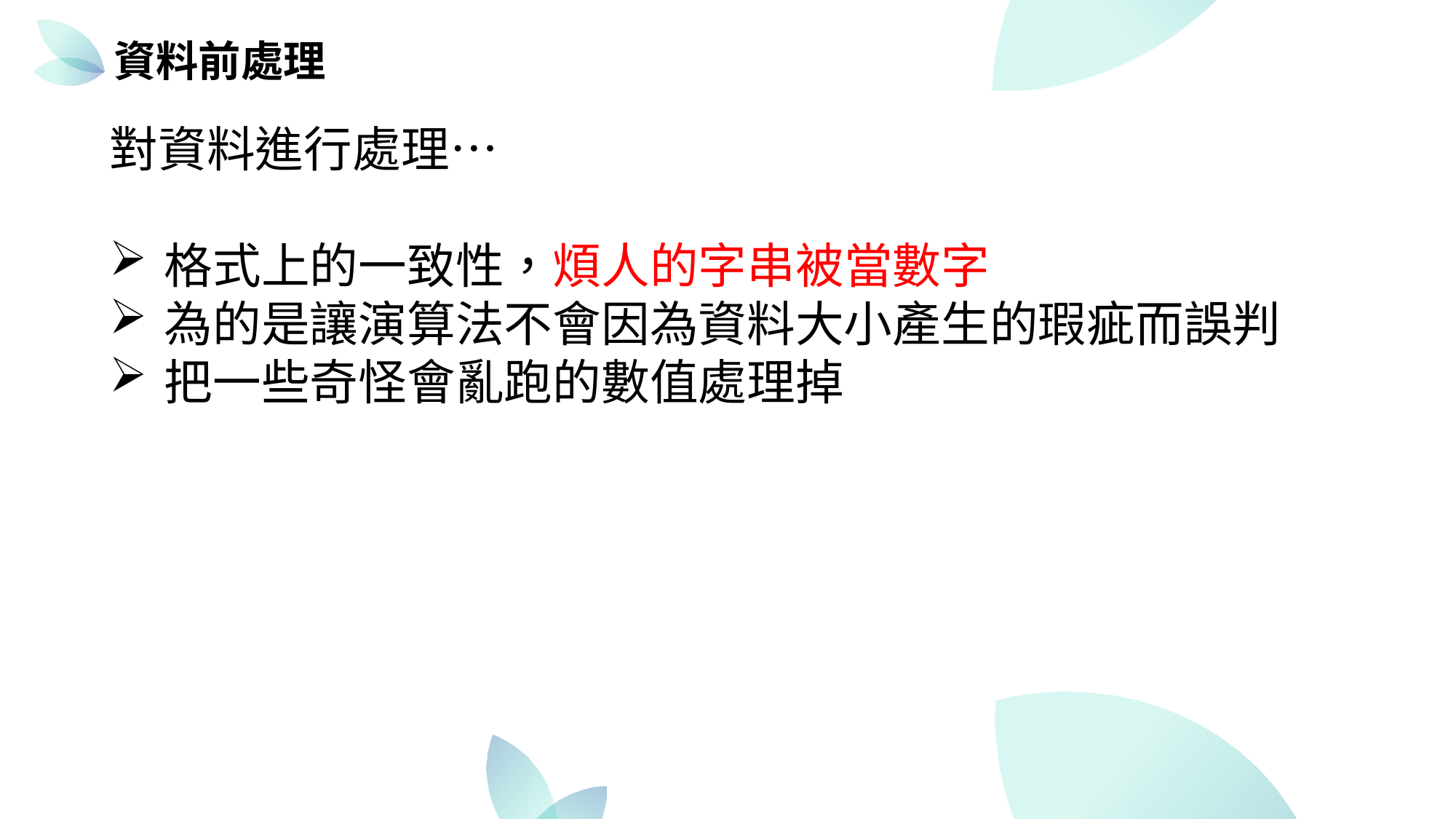

資料前處理

對資料進行處理…

格式上的一致性，煩人的字串被當數字
為的是讓演算法不會因為資料大小產生的瑕疵而誤判
把一些奇怪會亂跑的數值處理掉